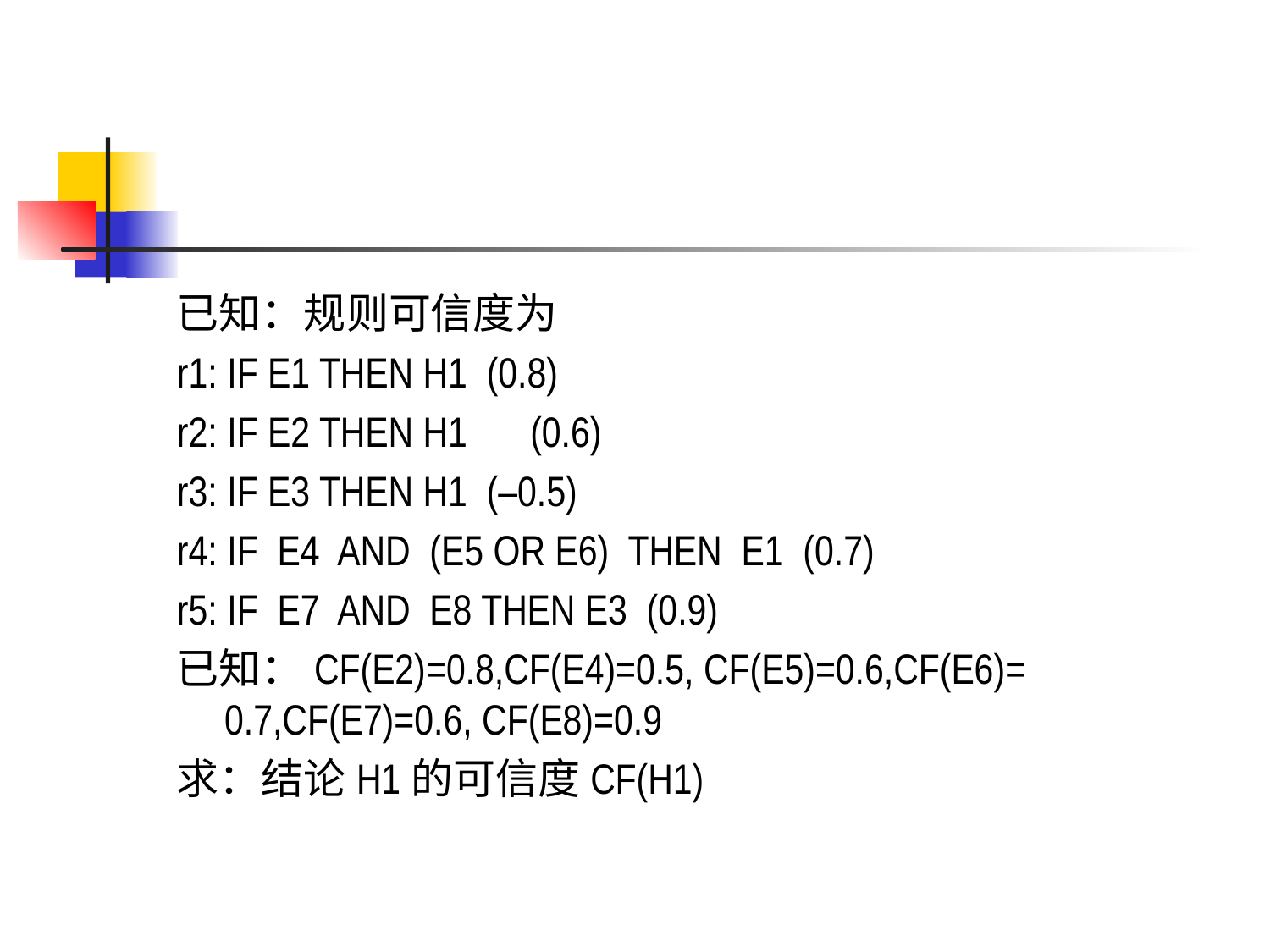

#
已知：规则可信度为
r1: IF E1 THEN H1  (0.8)
r2: IF E2 THEN H1　(0.6)
r3: IF E3 THEN H1  (–0.5)
r4: IF  E4  AND  (E5 OR E6)  THEN  E1  (0.7)
r5: IF  E7  AND  E8 THEN E3  (0.9)
已知：CF(E2)=0.8,CF(E4)=0.5, CF(E5)=0.6,CF(E6)= 0.7,CF(E7)=0.6, CF(E8)=0.9
求：结论H1的可信度CF(H1)